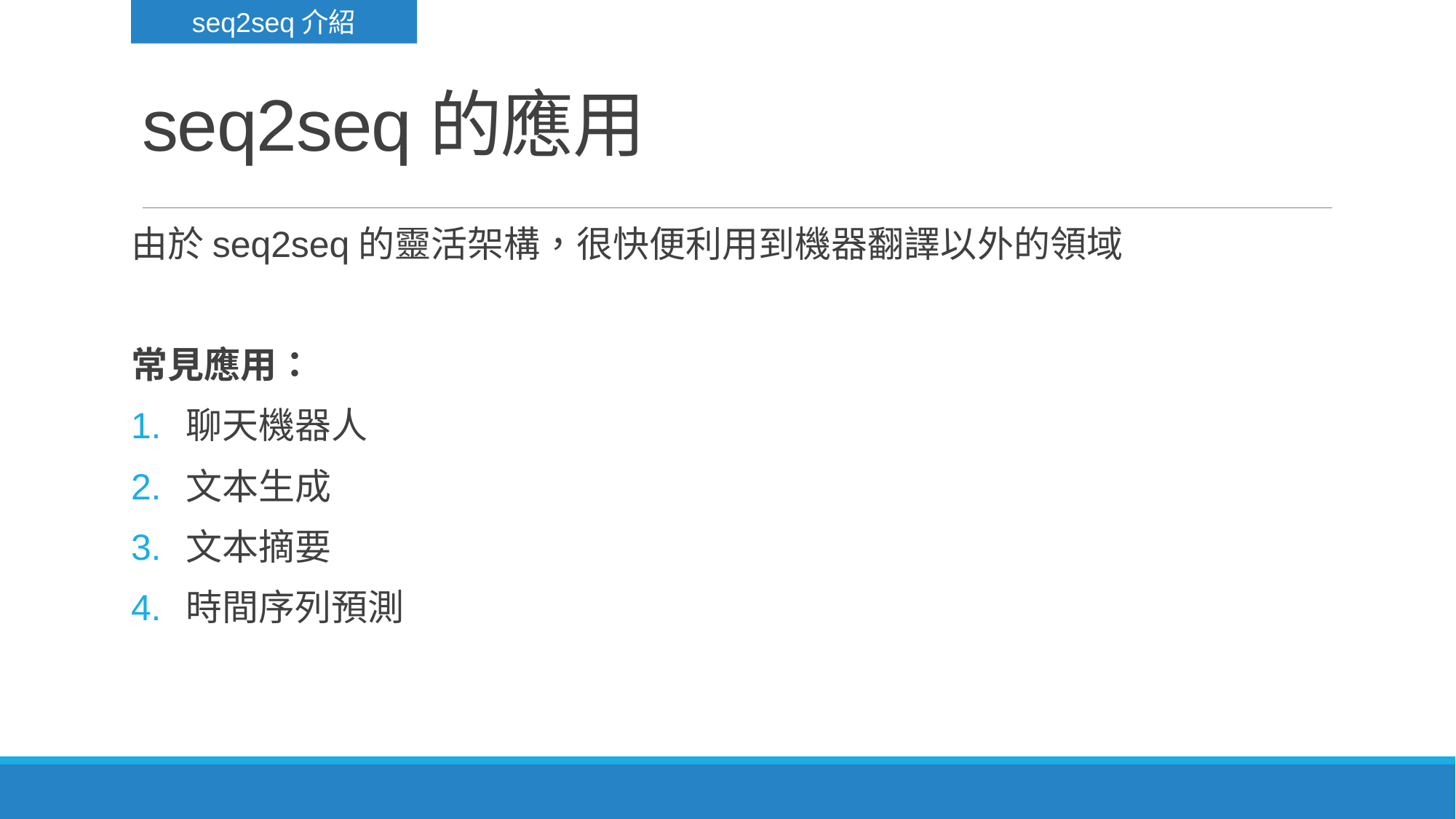

seq2seq介紹
# seq2seq的應用
由於seq2seq的靈活架構，很快便利用到機器翻譯以外的領域

常見應用：
聊天機器人
文本生成
文本摘要
時間序列預測